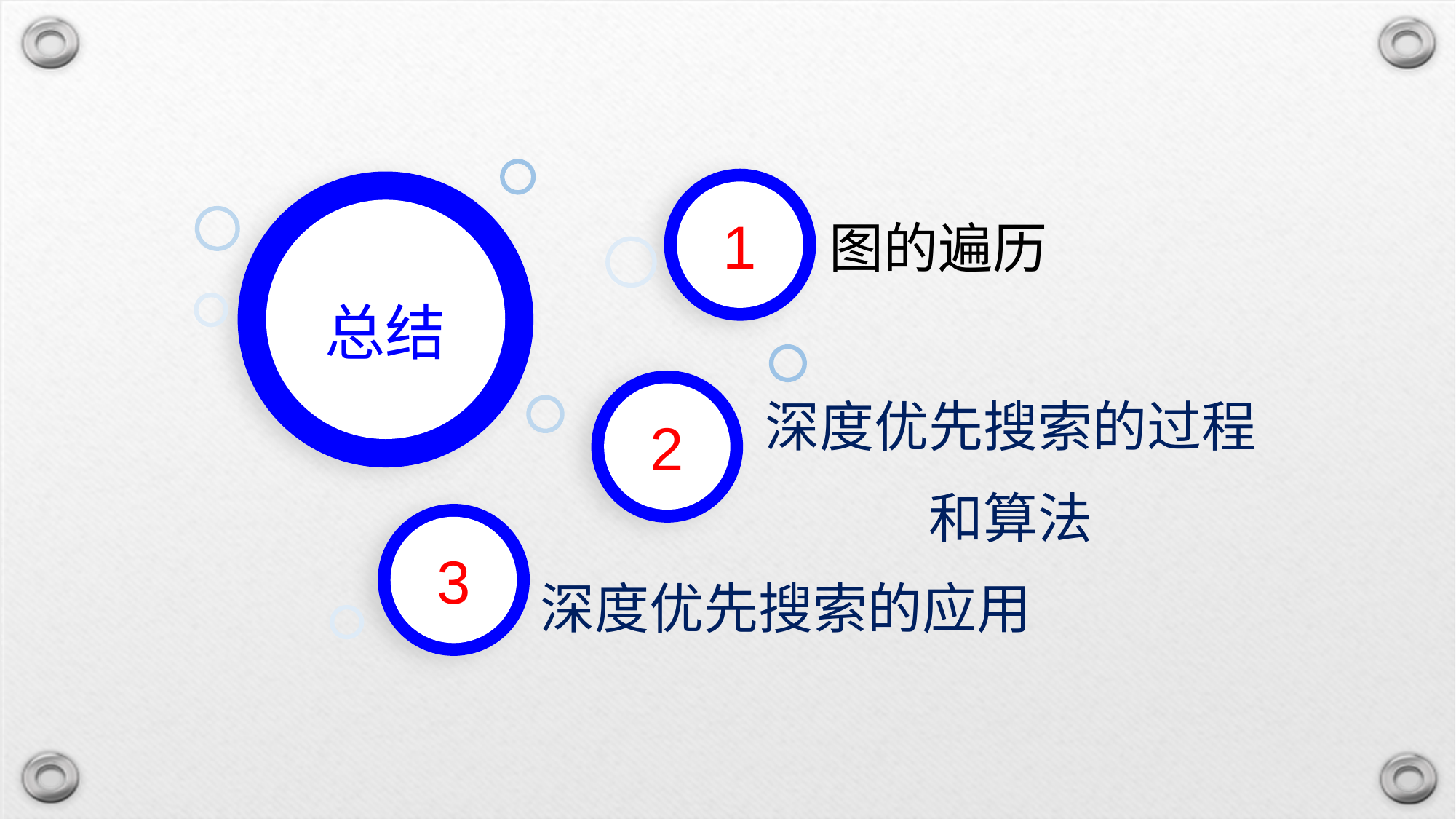

1
图的遍历
总结

2
深度优先搜索的过程
和算法

3
深度优先搜索的应用